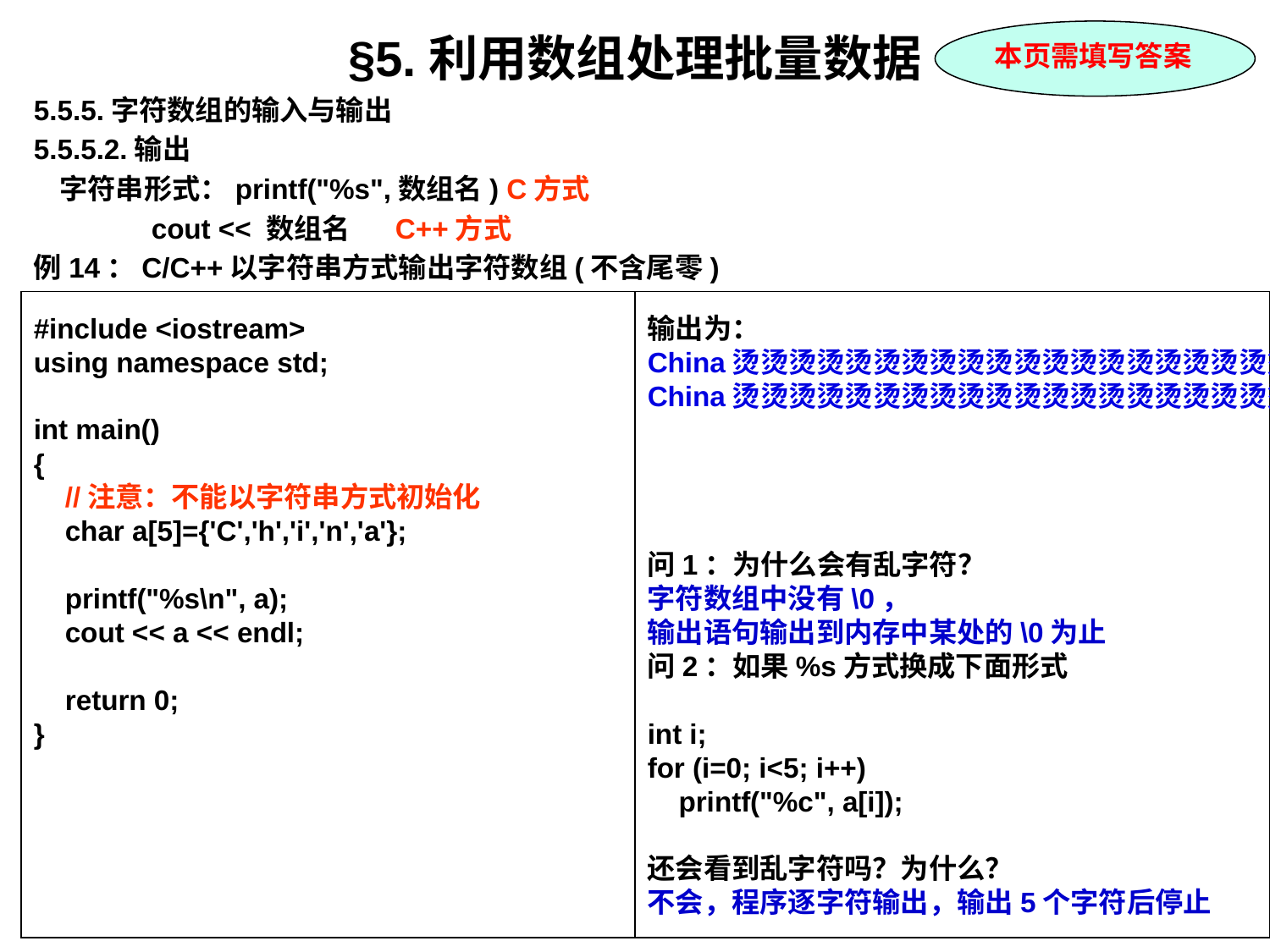

§5.利用数组处理批量数据
5.5.5.字符数组的输入与输出
5.5.5.2.输出
   字符串形式：printf("%s",数组名) C方式
               cout << 数组名      C++方式
例14：C/C++以字符串方式输出字符数组(不含尾零)

本页需填写答案
#include <iostream>
using namespace std;

int main()
{
    //注意：不能以字符串方式初始化
    char a[5]={'C','h','i','n','a'};

    printf("%s\n", a);
    cout << a << endl;

    return 0;
}

输出为：
China烫烫烫烫烫烫烫烫烫烫烫烫烫烫烫烫烫烫烫烫烫烫烫烫烫烫烫烫烫烫烫烫烫烫烫烫烫烫烫烫烫烫烫烫烫烫烫烫烫烫烫烫烫烫烫烫烫 烫烫烫烫烫烫烫烫烫烫烫烫烫烫烫烫烫烫烫烫烫烫烫烫烫烫烫烫烫烫烫烫烫烫烫烫烫烫烫烫烫烫烫烫烫烫蘎F3`
China烫烫烫烫烫烫烫烫烫烫烫烫烫烫烫烫烫烫烫烫烫烫烫烫烫烫烫烫烫烫烫烫烫烫烫烫烫烫烫烫烫烫烫烫烫烫烫烫烫烫烫烫烫烫烫烫烫 烫烫烫烫烫烫烫烫烫烫烫烫烫烫烫烫烫烫烫烫烫烫烫烫烫烫烫烫烫烫烫烫烫烫烫烫烫烫烫烫烫烫烫烫烫烫蘎F3`

问1：为什么会有乱字符？
字符数组中没有\0，
输出语句输出到内存中某处的\0为止
问2：如果%s方式换成下面形式

int i;
for (i=0; i<5; i++)
    printf("%c", a[i]);

还会看到乱字符吗？为什么？
不会，程序逐字符输出，输出5个字符后停止